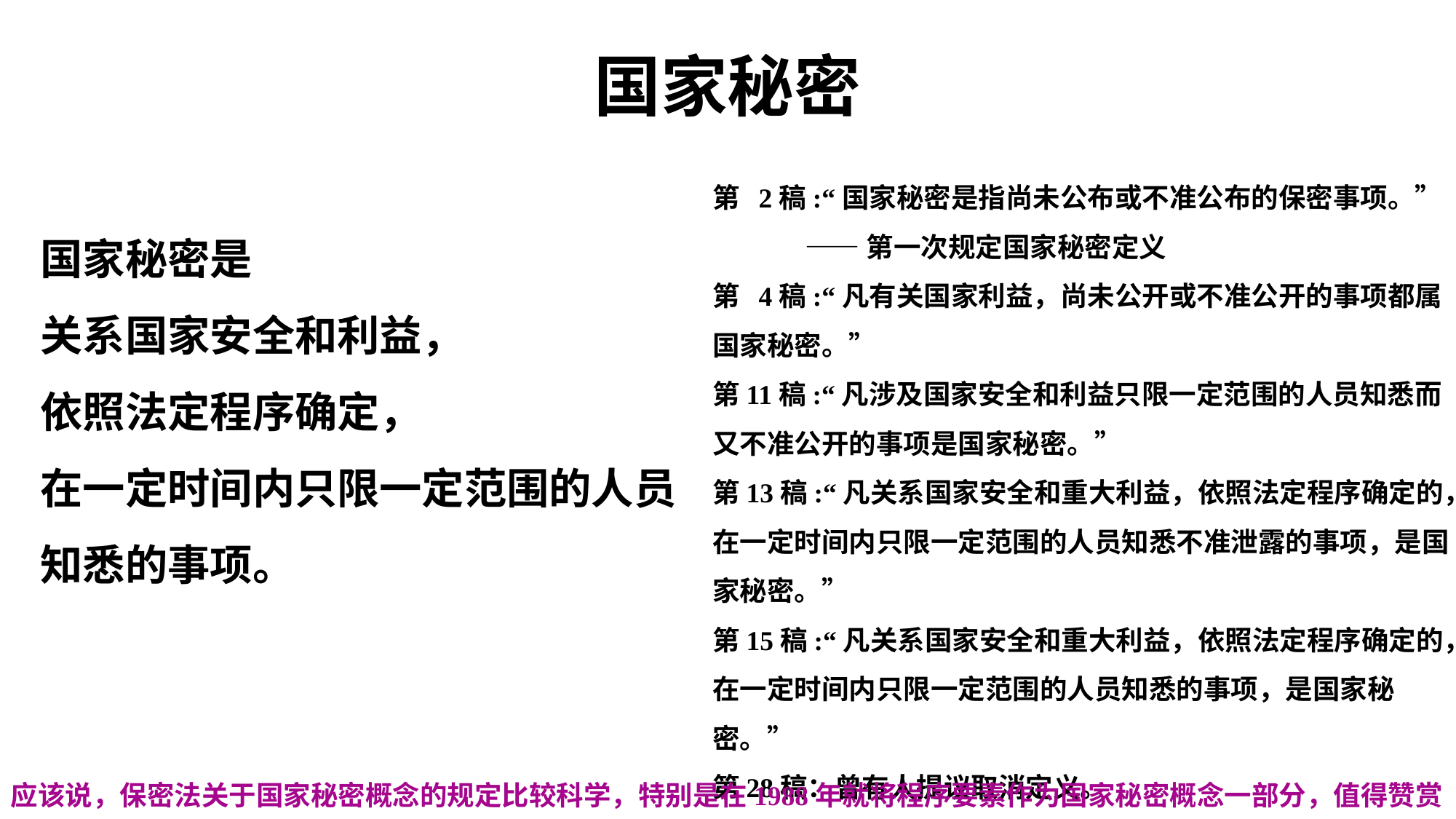

# 国家秘密
第  2稿:“国家秘密是指尚未公布或不准公布的保密事项。”
               ——第一次规定国家秘密定义
第  4稿:“凡有关国家利益，尚未公开或不准公开的事项都属国家秘密。”
第11稿:“凡涉及国家安全和利益只限一定范围的人员知悉而又不准公开的事项是国家秘密。”
第13稿:“凡关系国家安全和重大利益，依照法定程序确定的，在一定时间内只限一定范围的人员知悉不准泄露的事项，是国家秘密。”
第15稿:“凡关系国家安全和重大利益，依照法定程序确定的，在一定时间内只限一定范围的人员知悉的事项，是国家秘密。”
第28稿：曾有人提议取消定义。
国家秘密是
关系国家安全和利益，
依照法定程序确定，
在一定时间内只限一定范围的人员
知悉的事项。
应该说，保密法关于国家秘密概念的规定比较科学，特别是在1988年就将程序要素作为国家秘密概念一部分，值得赞赏